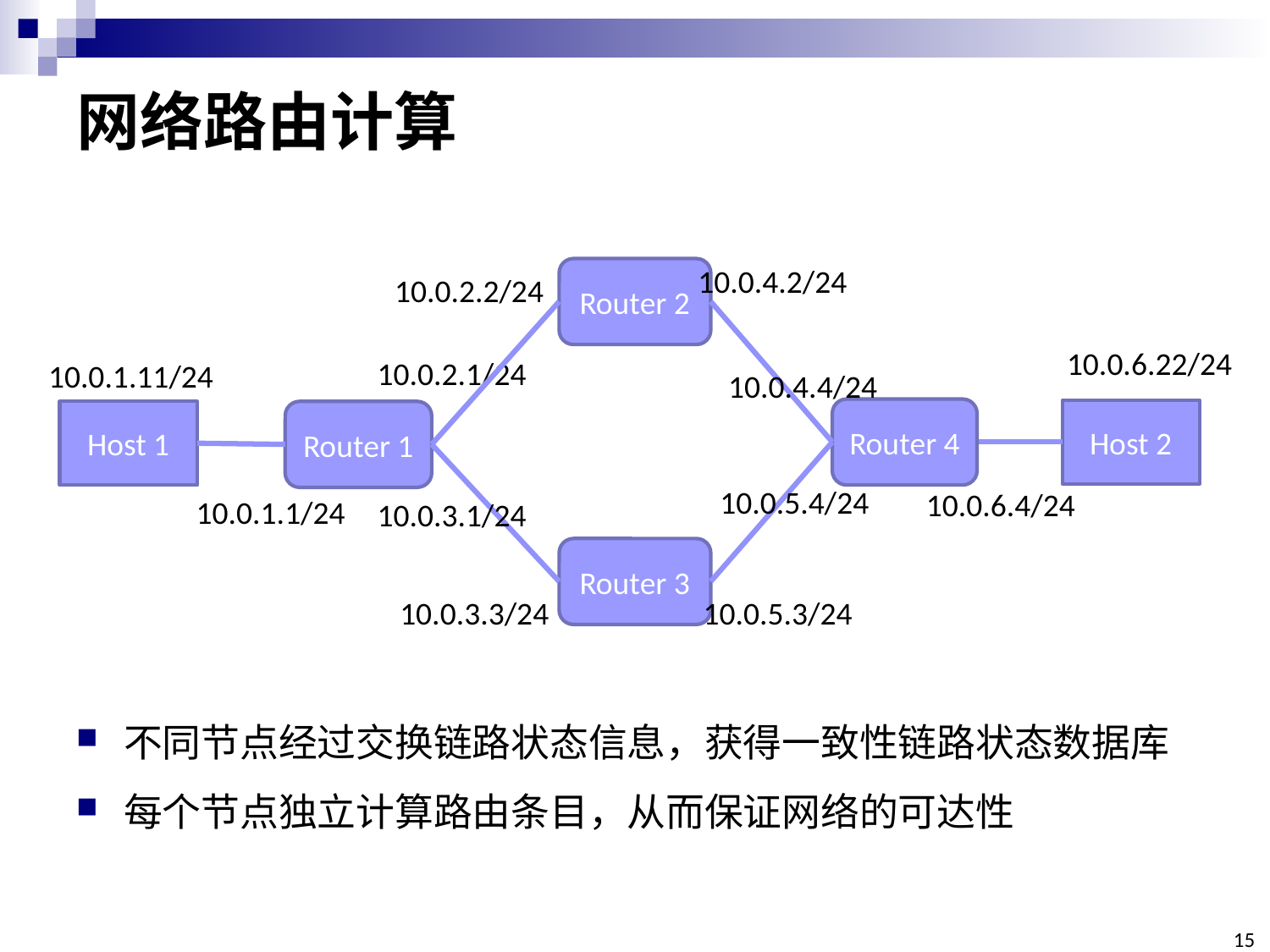

# 网络路由计算
10.0.4.2/24
Router 2
10.0.2.2/24
10.0.6.22/24
10.0.2.1/24
10.0.1.11/24
10.0.4.4/24
Router 4
Host 2
Host 1
Router 1
10.0.5.4/24
10.0.6.4/24
10.0.1.1/24
10.0.3.1/24
Router 3
10.0.3.3/24
10.0.5.3/24
不同节点经过交换链路状态信息，获得一致性链路状态数据库
每个节点独立计算路由条目，从而保证网络的可达性
15